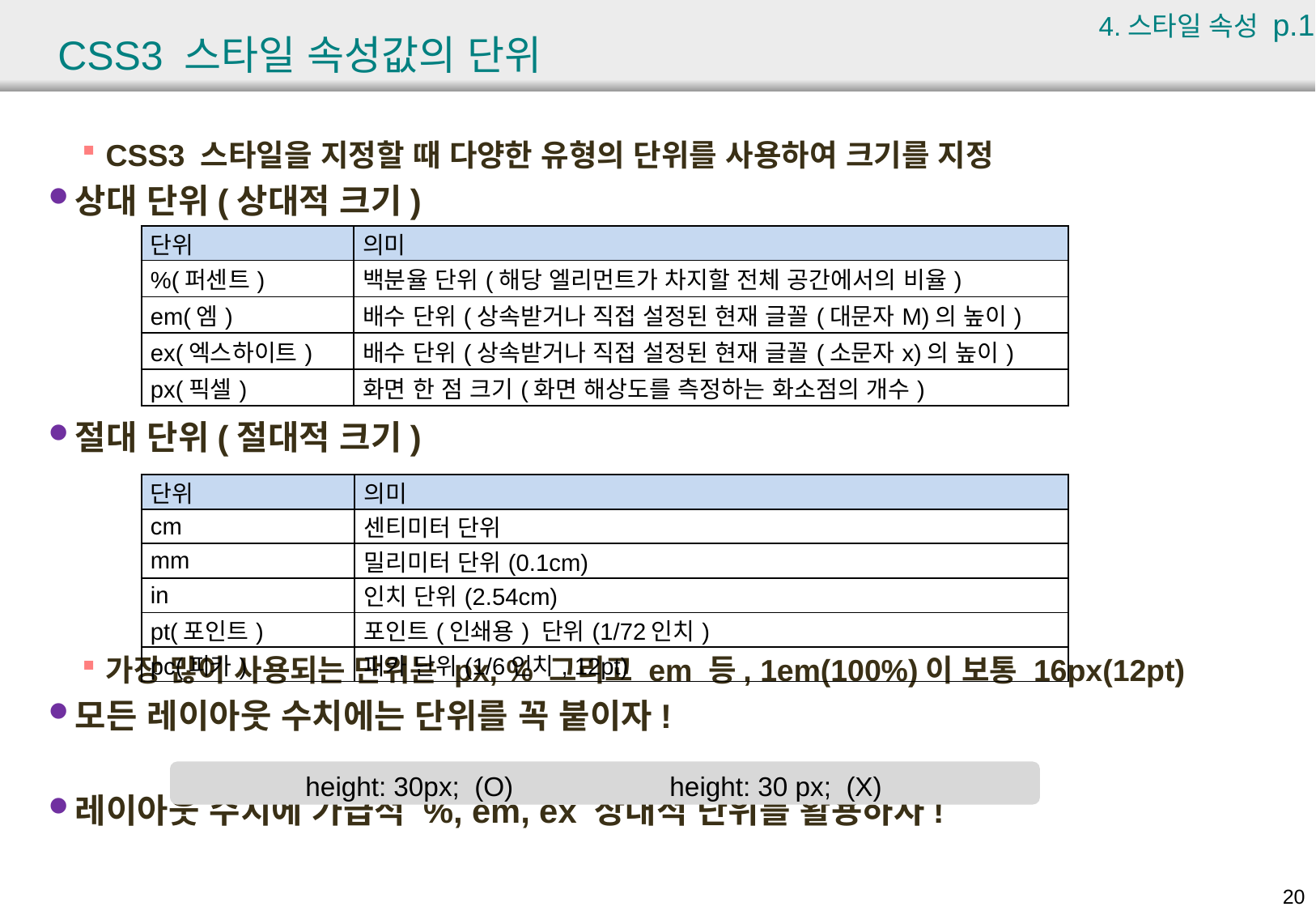

4.스타일 속성 p.101
# CSS3 스타일 속성값의 단위
CSS3 스타일을 지정할 때 다양한 유형의 단위를 사용하여 크기를 지정
상대 단위(상대적 크기)

절대 단위(절대적 크기)

가장 많이 사용되는 단위는 px, % 그리고 em 등, 1em(100%)이 보통 16px(12pt)
모든 레이아웃 수치에는 단위를 꼭 붙이자!

레이아웃 수치에 가급적 %, em, ex 상대적 단위를 활용하자!

| 단위 | 의미 |
| --- | --- |
| %(퍼센트) | 백분율 단위(해당 엘리먼트가 차지할 전체 공간에서의 비율) |
| em(엠) | 배수 단위(상속받거나 직접 설정된 현재 글꼴(대문자M)의 높이) |
| ex(엑스하이트) | 배수 단위(상속받거나 직접 설정된 현재 글꼴(소문자x)의 높이) |
| px(픽셀) | 화면 한 점 크기(화면 해상도를 측정하는 화소점의 개수) |
|  |
| --- |
| 단위 | 의미 |
| --- | --- |
| cm | 센티미터 단위 |
| mm | 밀리미터 단위(0.1cm) |
| in | 인치 단위(2.54cm) |
| pt(포인트) | 포인트(인쇄용) 단위(1/72인치) |
| pc(피카) | 피카 단위(1/6인치, 12pt) |
	height: 30px;  (O)		height: 30 px;  (X)